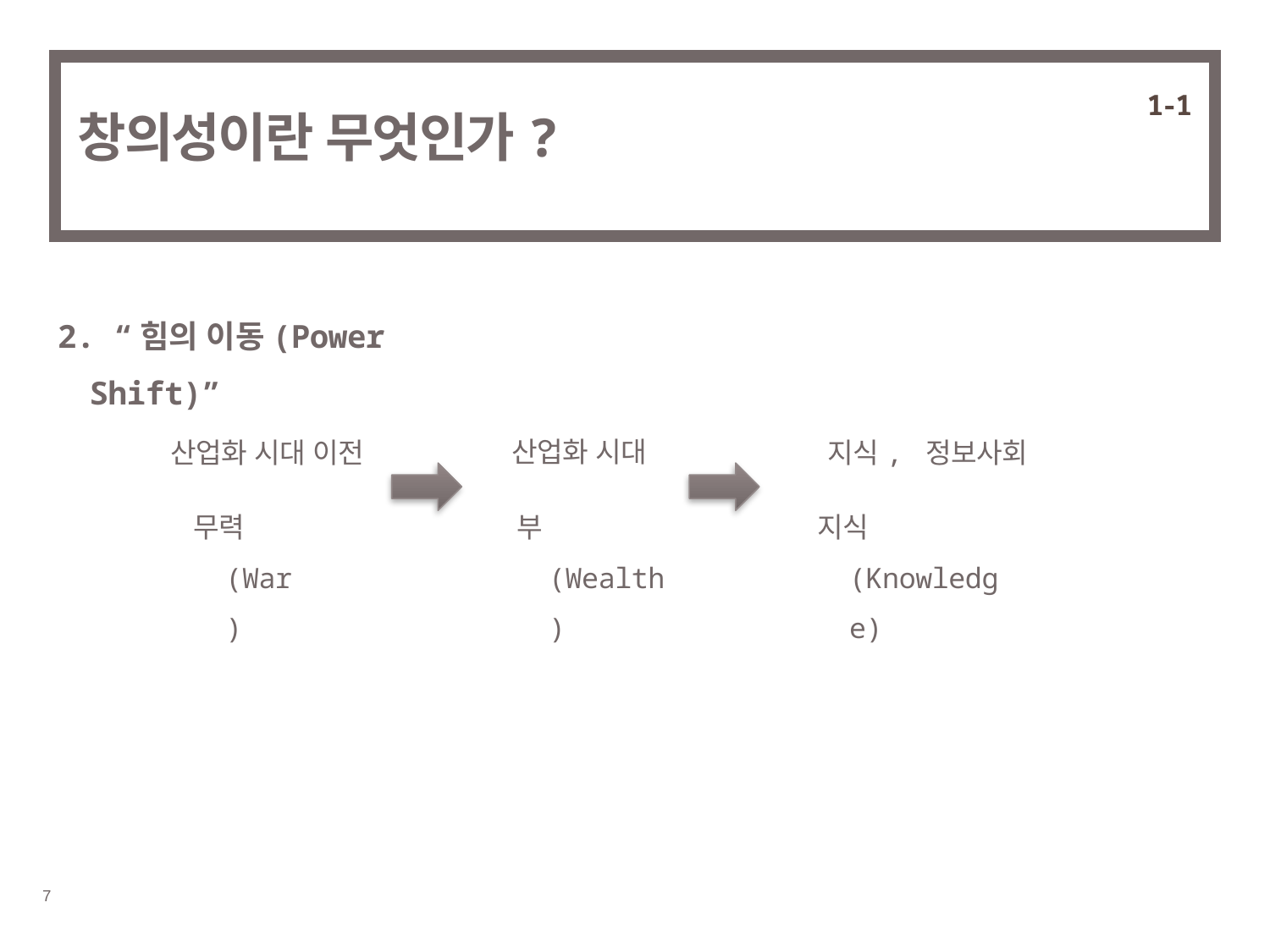

1-1

# 창의성이란 무엇인가?
2. “힘의 이동(Power Shift)”
산업화 시대
산업화 시대 이전
지식, 정보사회

무력(War)
부(Wealth)
지식(Knowledge)